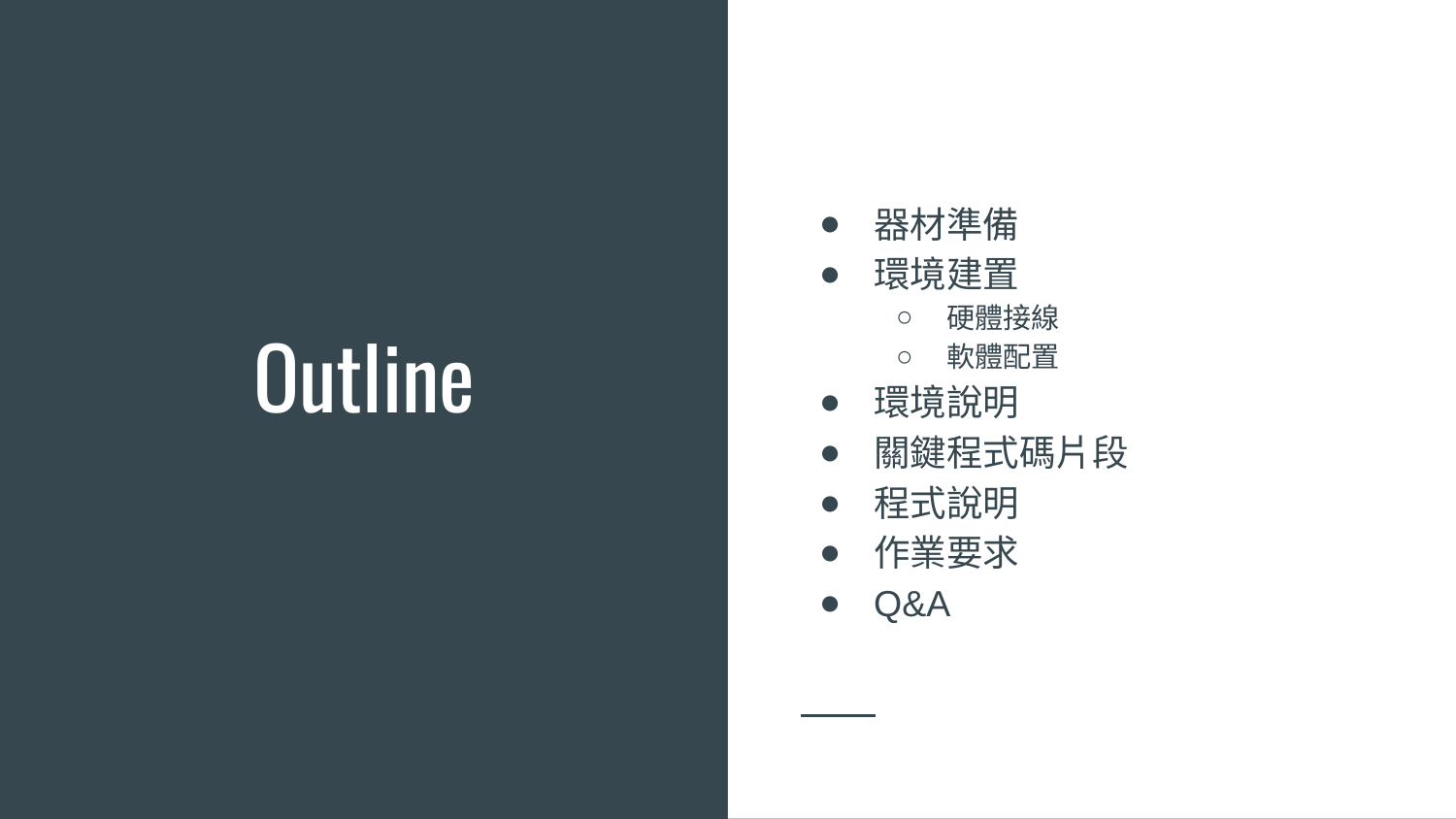

器材準備
環境建置
硬體接線
軟體配置
環境說明
關鍵程式碼片段
程式說明
作業要求
Q&A
# Outline